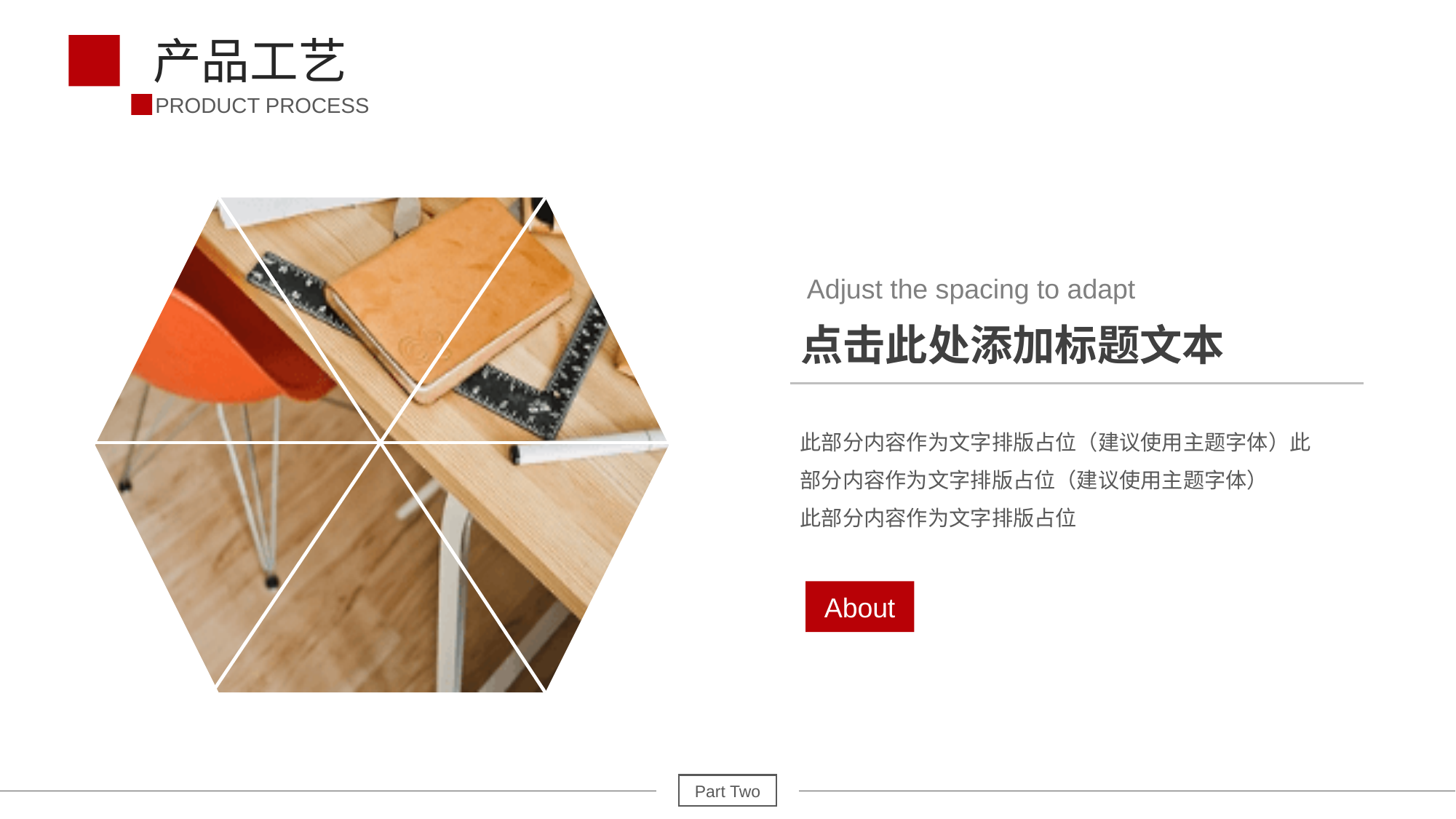

产品工艺

PRODUCT PROCESS

Adjust the spacing to adapt
点击此处添加标题文本
此部分内容作为文字排版占位（建议使用主题字体）此部分内容作为文字排版占位（建议使用主题字体）
此部分内容作为文字排版占位
About
Part Two